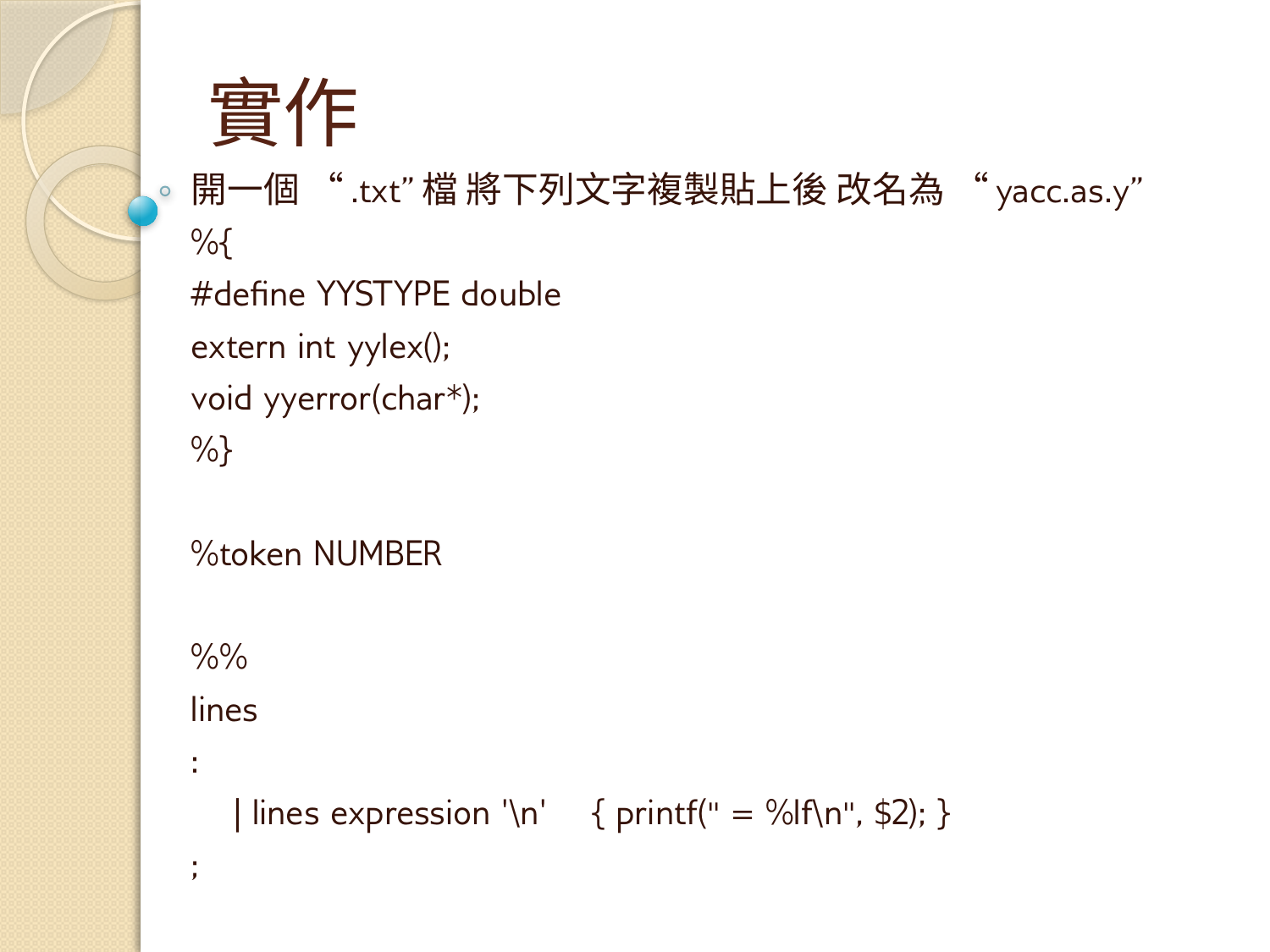

# 實作
開一個 “.txt”檔 將下列文字複製貼上後 改名為 “yacc.as.y”
%{
#define YYSTYPE double
extern int yylex();
void yyerror(char*);
%}

%token NUMBER

%%
lines
		:
    | lines expression '\n'	{ printf(" = %lf\n", $2); }
		;